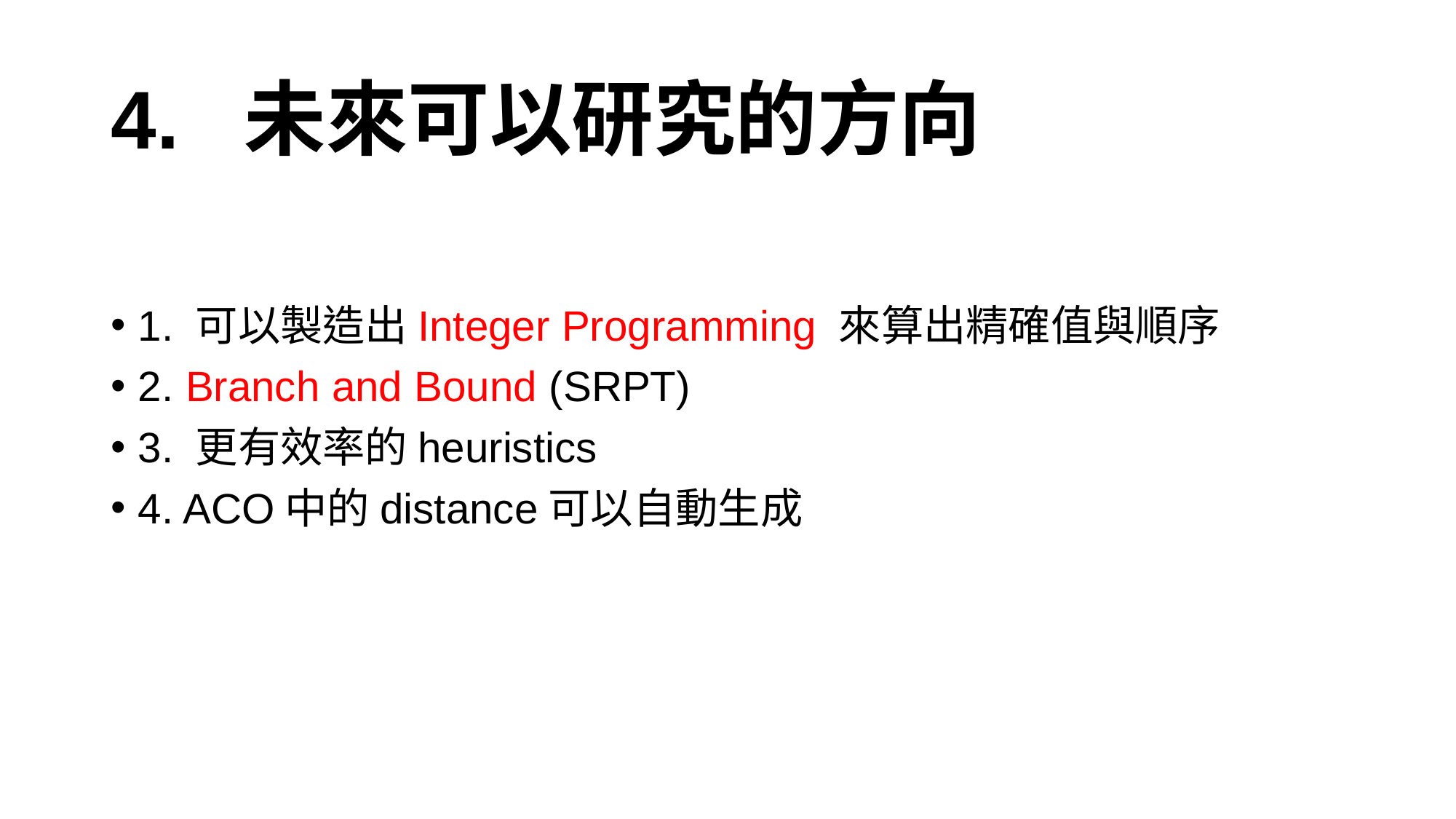

# 4.  未來可以研究的方向

1. 可以製造出Integer Programming 來算出精確值與順序
2. Branch and Bound (SRPT)
3. 更有效率的heuristics
4. ACO中的distance可以自動生成